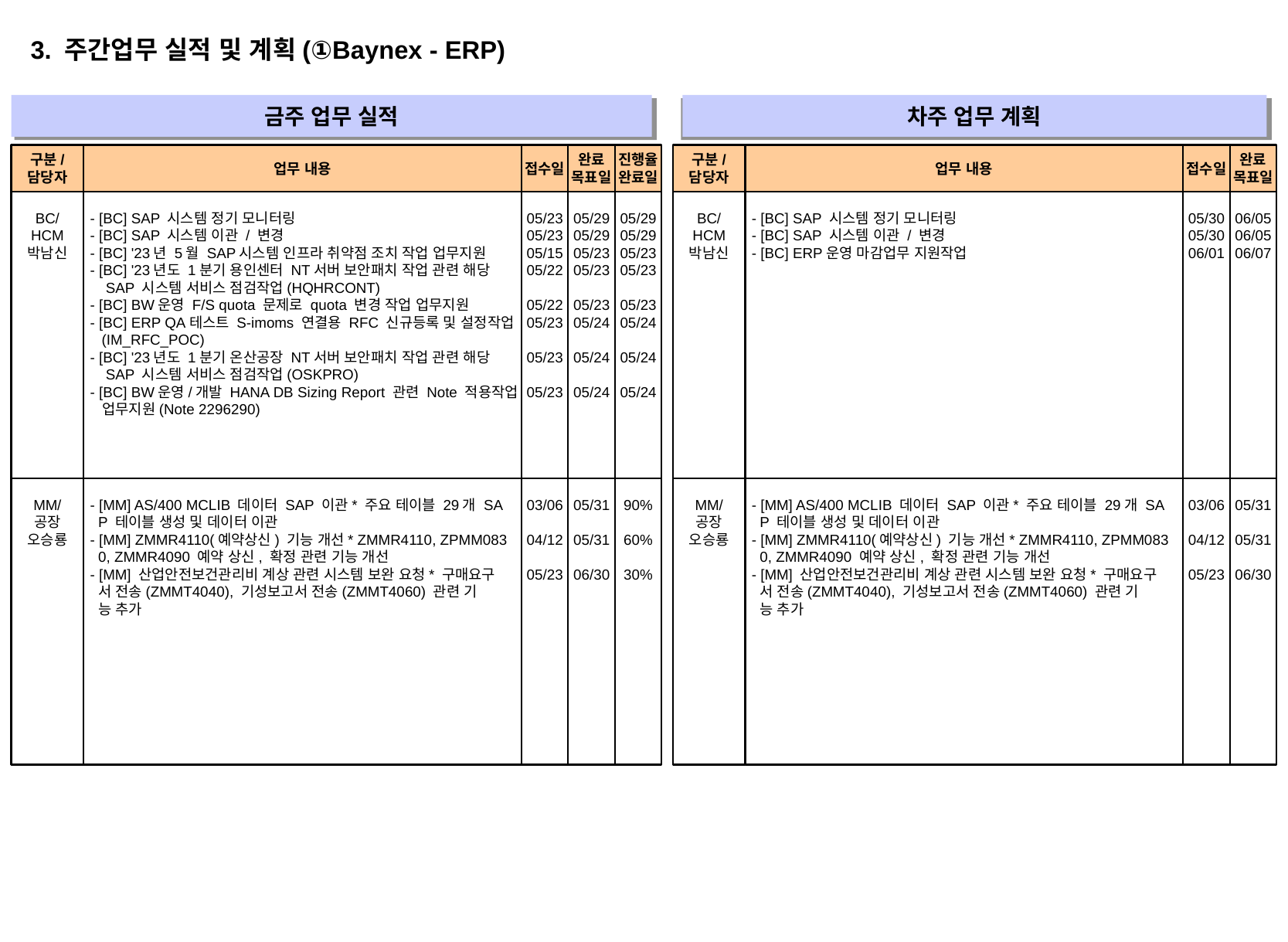

3. 주간업무 실적 및 계획(①Baynex - ERP)
금주 업무 실적
차주 업무 계획
" "
" "
구분/
담당자
업무 내용
접수일
완료
목표일
진행율
완료일
구분/
담당자
업무 내용
접수일
완료
목표일
BC/
HCM
박남신

- [BC] SAP 시스템 정기 모니터링
- [BC] SAP 시스템 이관 / 변경
- [BC] '23년 5월 SAP시스템 인프라 취약점 조치 작업 업무지원
- [BC] '23년도 1분기 용인센터 NT서버 보안패치 작업 관련 해당
   SAP 시스템 서비스 점검작업(HQHRCONT)
- [BC] BW운영 F/S quota 문제로 quota 변경 작업 업무지원
- [BC] ERP QA테스트 S-imoms 연결용 RFC 신규등록 및 설정작업
  (IM_RFC_POC)
- [BC] '23년도 1분기 온산공장 NT서버 보안패치 작업 관련 해당
   SAP 시스템 서비스 점검작업(OSKPRO)
- [BC] BW운영/개발 HANA DB Sizing Report 관련 Note 적용작업
   업무지원(Note 2296290)
05/23
05/23
05/15
05/22
05/22
05/23
05/23
05/23
05/29
05/29
05/23
05/23
05/23
05/24
05/24
05/24
05/29
05/29
05/23
05/23
05/23
05/24
05/24
05/24
BC/
HCM
박남신

- [BC] SAP 시스템 정기 모니터링
- [BC] SAP 시스템 이관 / 변경
- [BC] ERP운영 마감업무 지원작업
05/30
05/30
06/01
06/05
06/05
06/07
MM/
공장
오승룡

- [MM] AS/400 MCLIB 데이터 SAP 이관* 주요 테이블 29개 SA
  P 테이블 생성 및 데이터 이관
- [MM] ZMMR4110(예약상신) 기능 개선* ZMMR4110, ZPMM083
  0, ZMMR4090 예약 상신, 확정 관련 기능 개선
- [MM] 산업안전보건관리비 계상 관련 시스템 보완 요청* 구매요구
  서 전송(ZMMT4040), 기성보고서 전송(ZMMT4060) 관련 기
  능 추가
03/06
04/12
05/23
05/31
05/31
06/30
90%
60%
30%
MM/
공장
오승룡

- [MM] AS/400 MCLIB 데이터 SAP 이관* 주요 테이블 29개 SA
  P 테이블 생성 및 데이터 이관
- [MM] ZMMR4110(예약상신) 기능 개선* ZMMR4110, ZPMM083
  0, ZMMR4090 예약 상신, 확정 관련 기능 개선
- [MM] 산업안전보건관리비 계상 관련 시스템 보완 요청* 구매요구
  서 전송(ZMMT4040), 기성보고서 전송(ZMMT4060) 관련 기
  능 추가
03/06
04/12
05/23
05/31
05/31
06/30